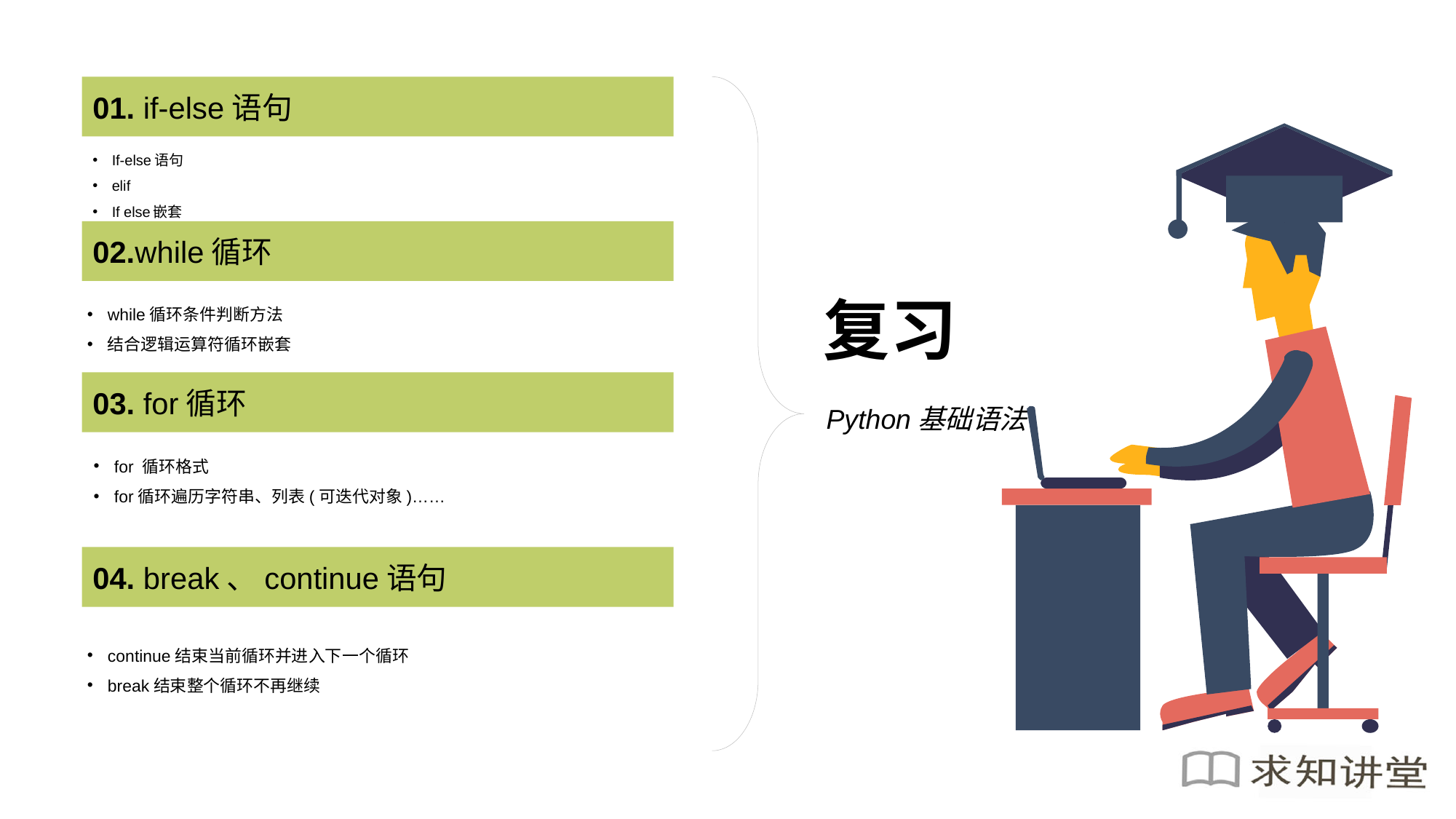

01. if-else语句

If-else语句
elif
If else嵌套
02.while循环
复习
Python基础语法
while循环条件判断方法
结合逻辑运算符循环嵌套

03. for循环
for 循环格式
for循环遍历字符串、列表(可迭代对象)……
04. break、continue语句
continue结束当前循环并进入下一个循环
break结束整个循环不再继续